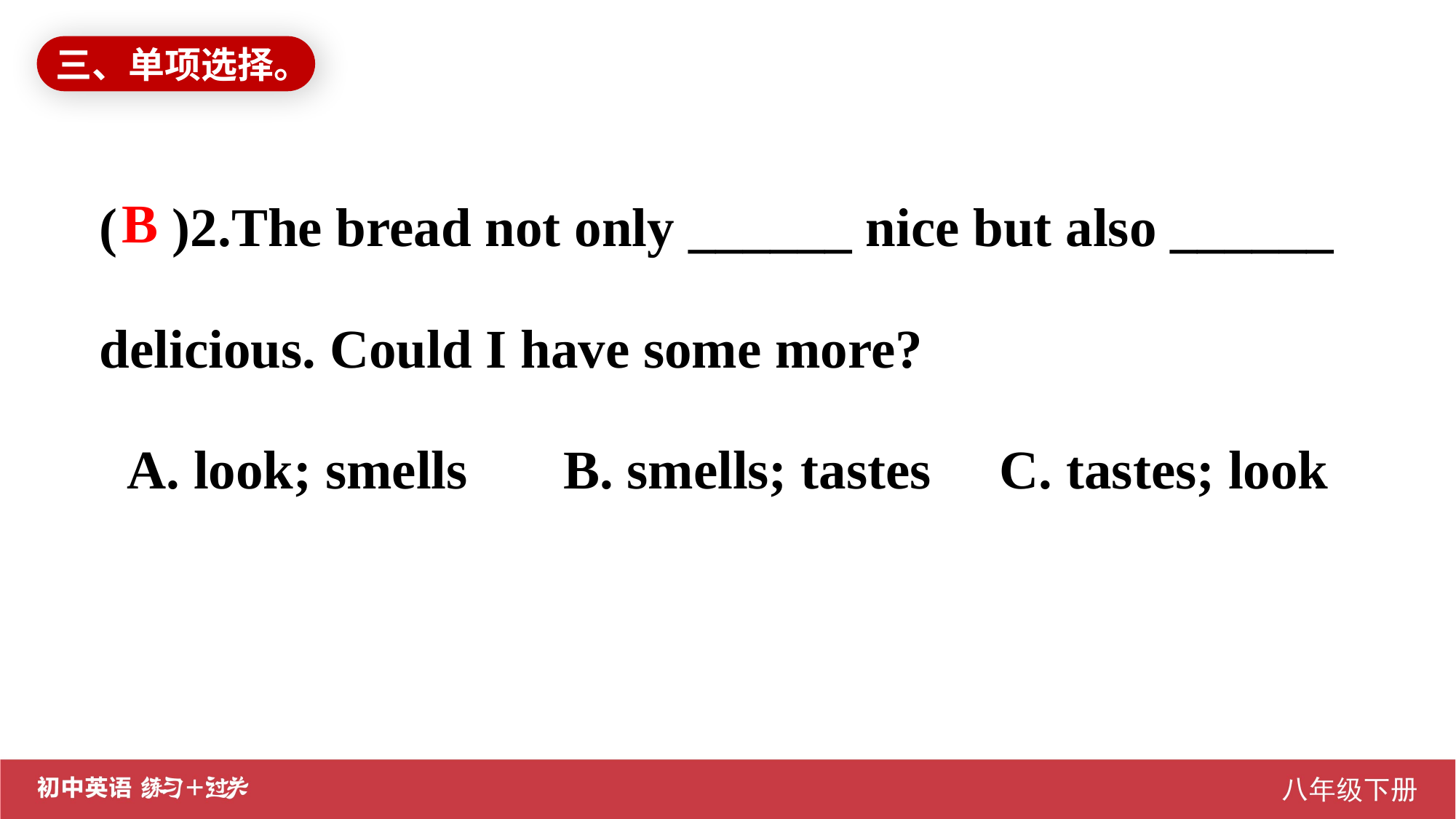

三、单项选择。
(    )2.The bread not only ______ nice but also ______ delicious. Could I have some more?
  A. look; smells       B. smells; tastes     C. tastes; look
B